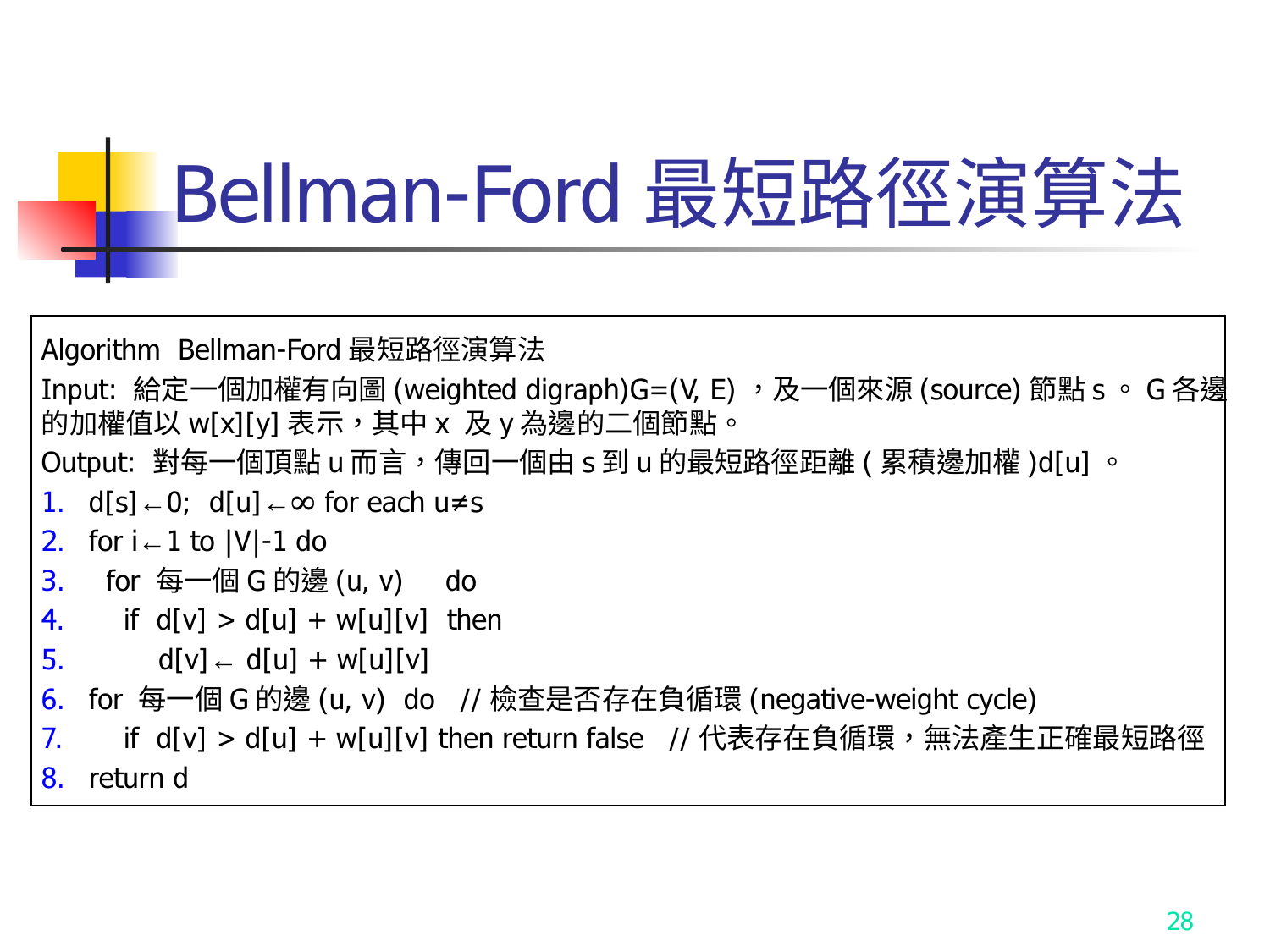

# Bellman-Ford最短路徑演算法

Algorithm  Bellman-Ford最短路徑演算法
Input: 給定一個加權有向圖(weighted digraph)G=(V, E)，及一個來源(source)節點s。G各邊的加權值以w[x][y]表示，其中x 及y為邊的二個節點。
Output: 對每一個頂點u而言，傳回一個由s到u的最短路徑距離(累積邊加權)d[u]。
d[s]←0;  d[u]←∞ for each u≠s
for i←1 to |V|-1 do
  for 每一個G的邊(u, v)　do
    if  d[v] > d[u] + w[u][v]  then
        d[v]← d[u] + w[u][v]
for 每一個G的邊(u, v)  do   //檢查是否存在負循環(negative-weight cycle)
    if  d[v] > d[u] + w[u][v] then return false   //代表存在負循環，無法產生正確最短路徑
return d

28